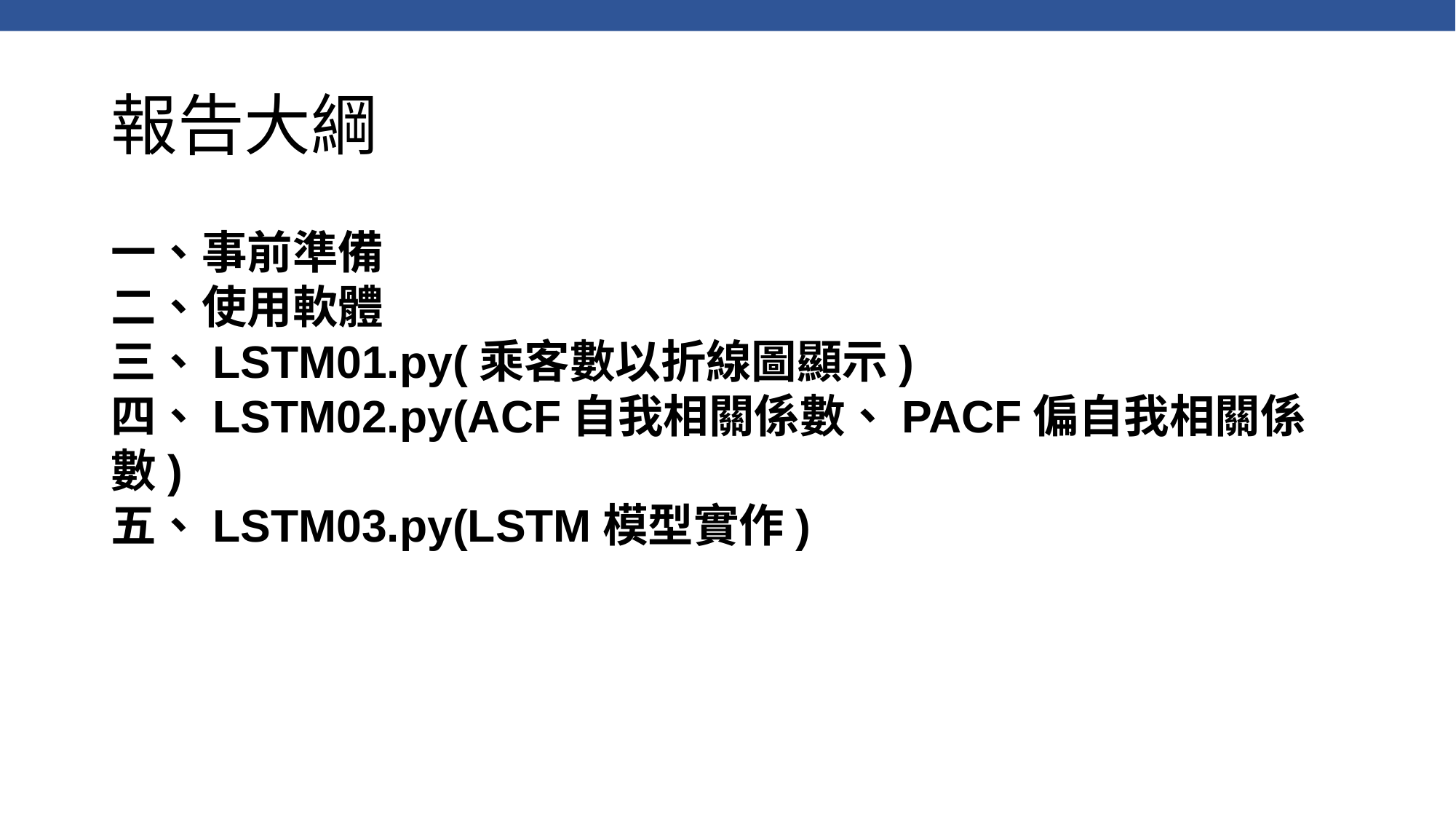

# 報告大綱
一、事前準備
二、使用軟體
三、LSTM01.py(乘客數以折線圖顯示)
四、LSTM02.py(ACF自我相關係數、PACF偏自我相關係數)
五、LSTM03.py(LSTM模型實作)